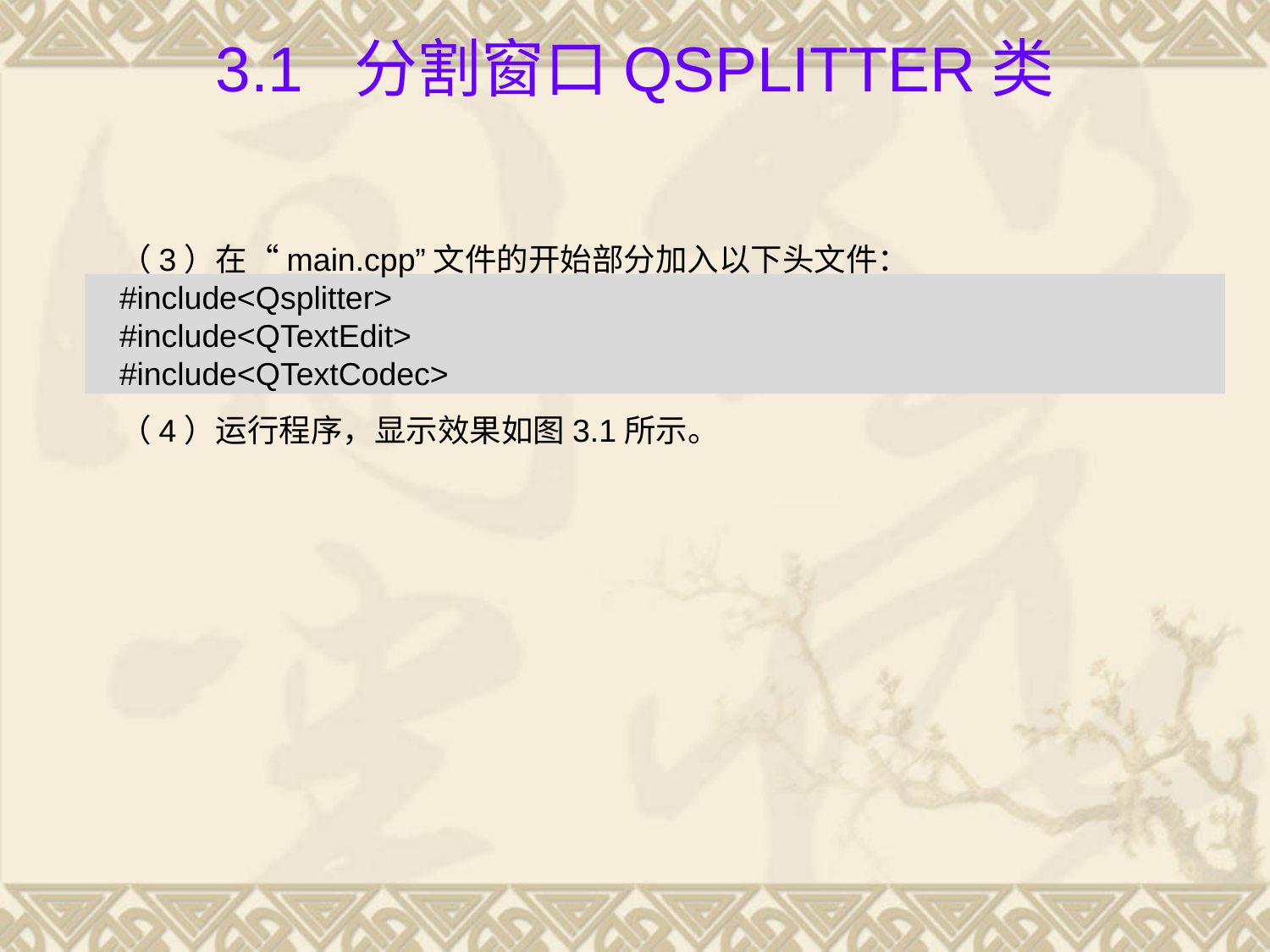

# 3.1  分割窗口QSplitter类
（3）在“main.cpp”文件的开始部分加入以下头文件：
#include<Qsplitter>
#include<QTextEdit>
#include<QTextCodec>
（4）运行程序，显示效果如图3.1所示。